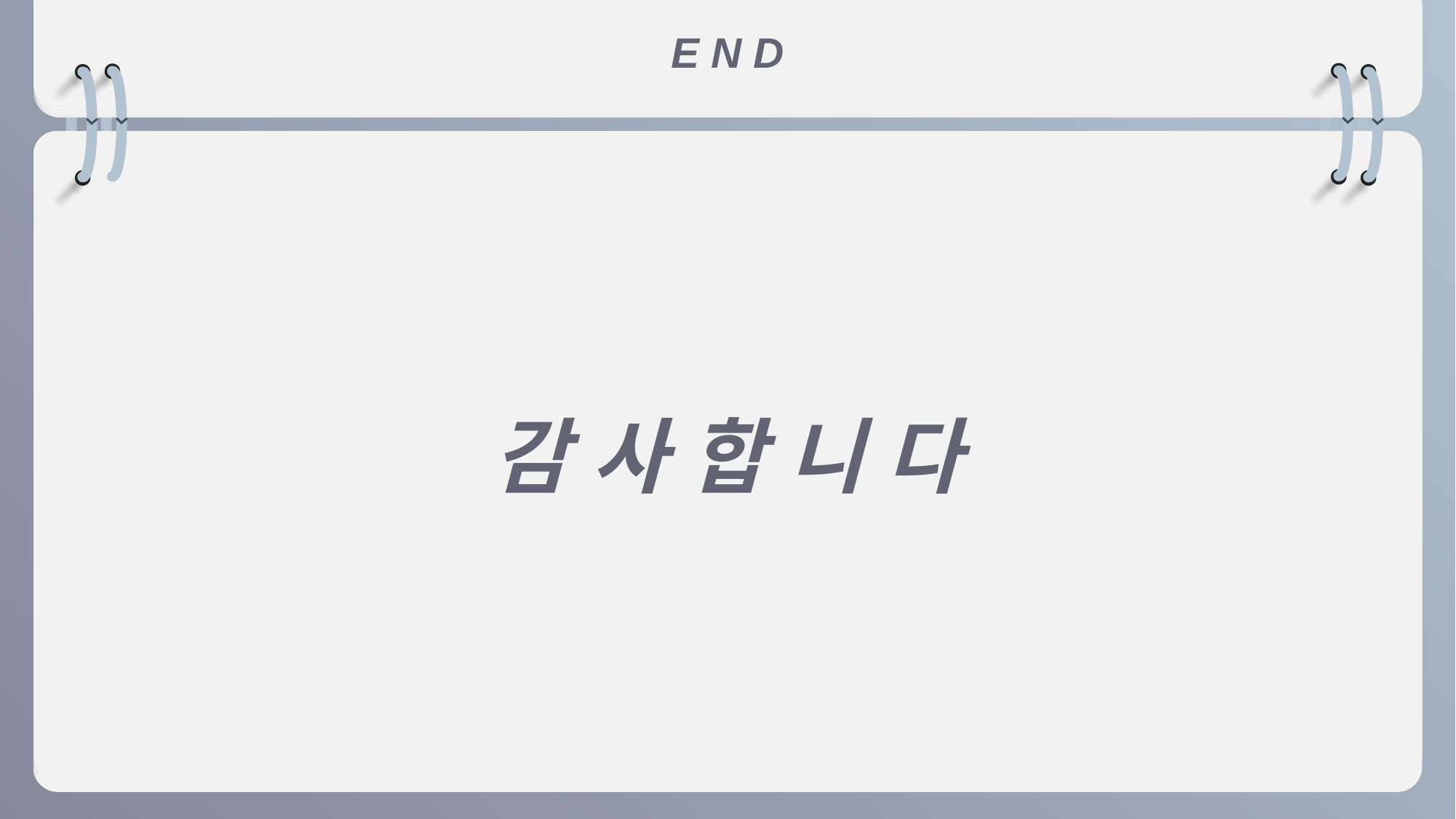

E N D

감 사 합 니 다